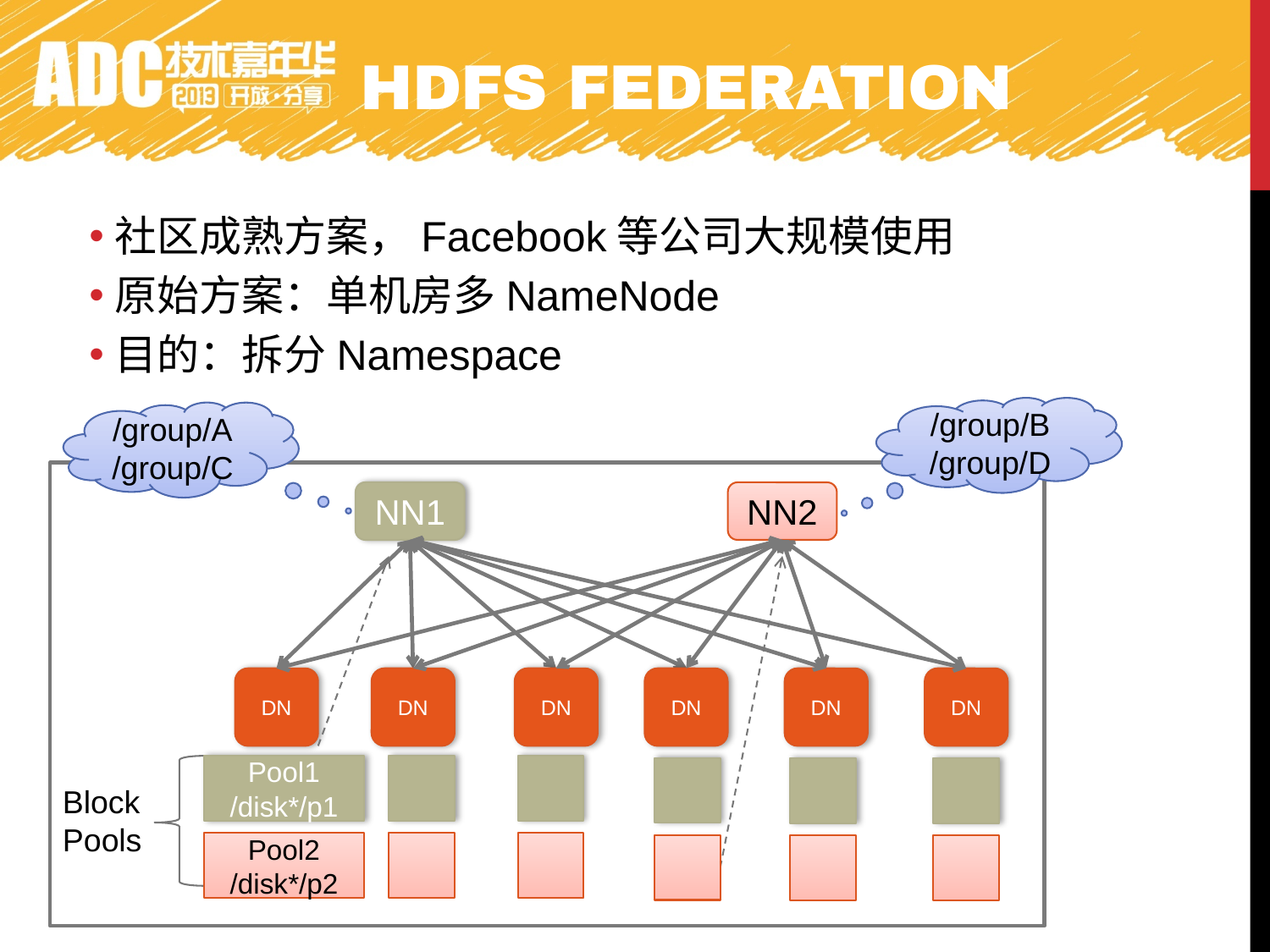

# HDFS federation
社区成熟方案，Facebook等公司大规模使用
原始方案：单机房多NameNode
目的：拆分Namespace
/group/B
/group/D
/group/A
/group/C

NN1
NN2
DN
DN
DN
DN
DN
DN

Pool1
/disk*/p1

Block
Pools
Pool2
/disk*/p2